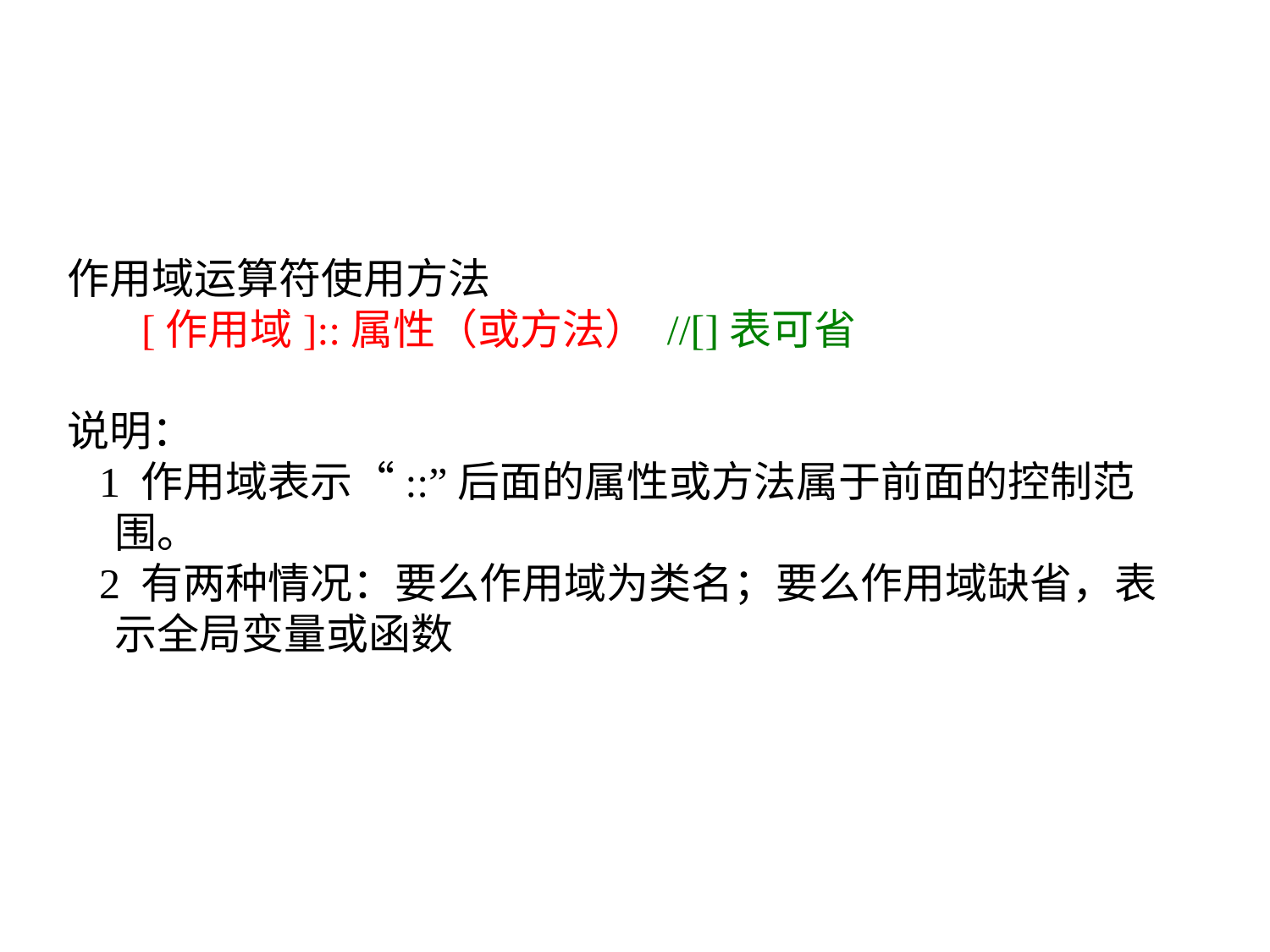

作用域运算符使用方法
       [作用域]::属性（或方法） //[]表可省

说明：
   1 作用域表示“::”后面的属性或方法属于前面的控制范围。
   2 有两种情况：要么作用域为类名；要么作用域缺省，表示全局变量或函数